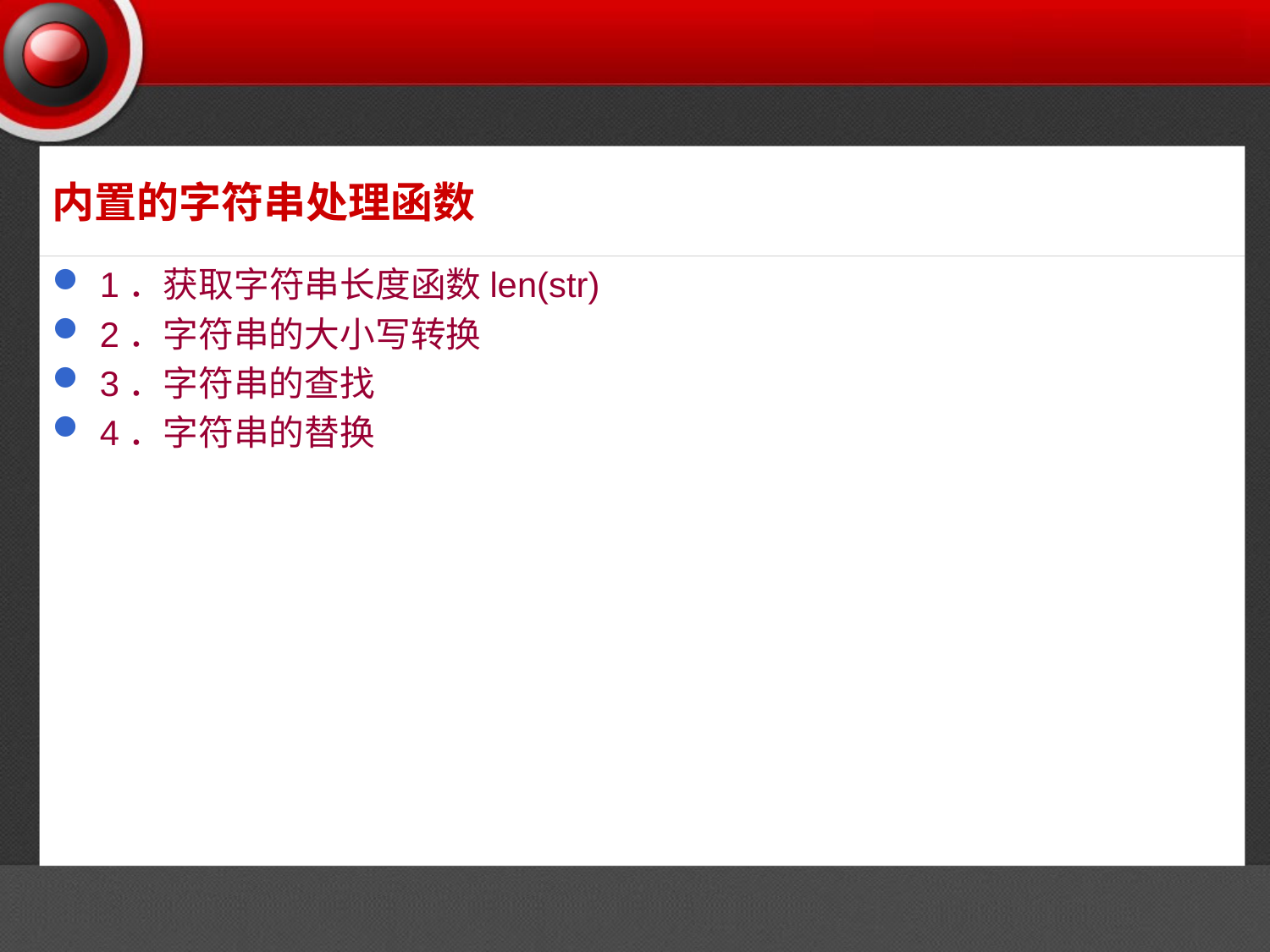

# 内置的字符串处理函数
1．获取字符串长度函数len(str)
2．字符串的大小写转换
3．字符串的查找
4．字符串的替换